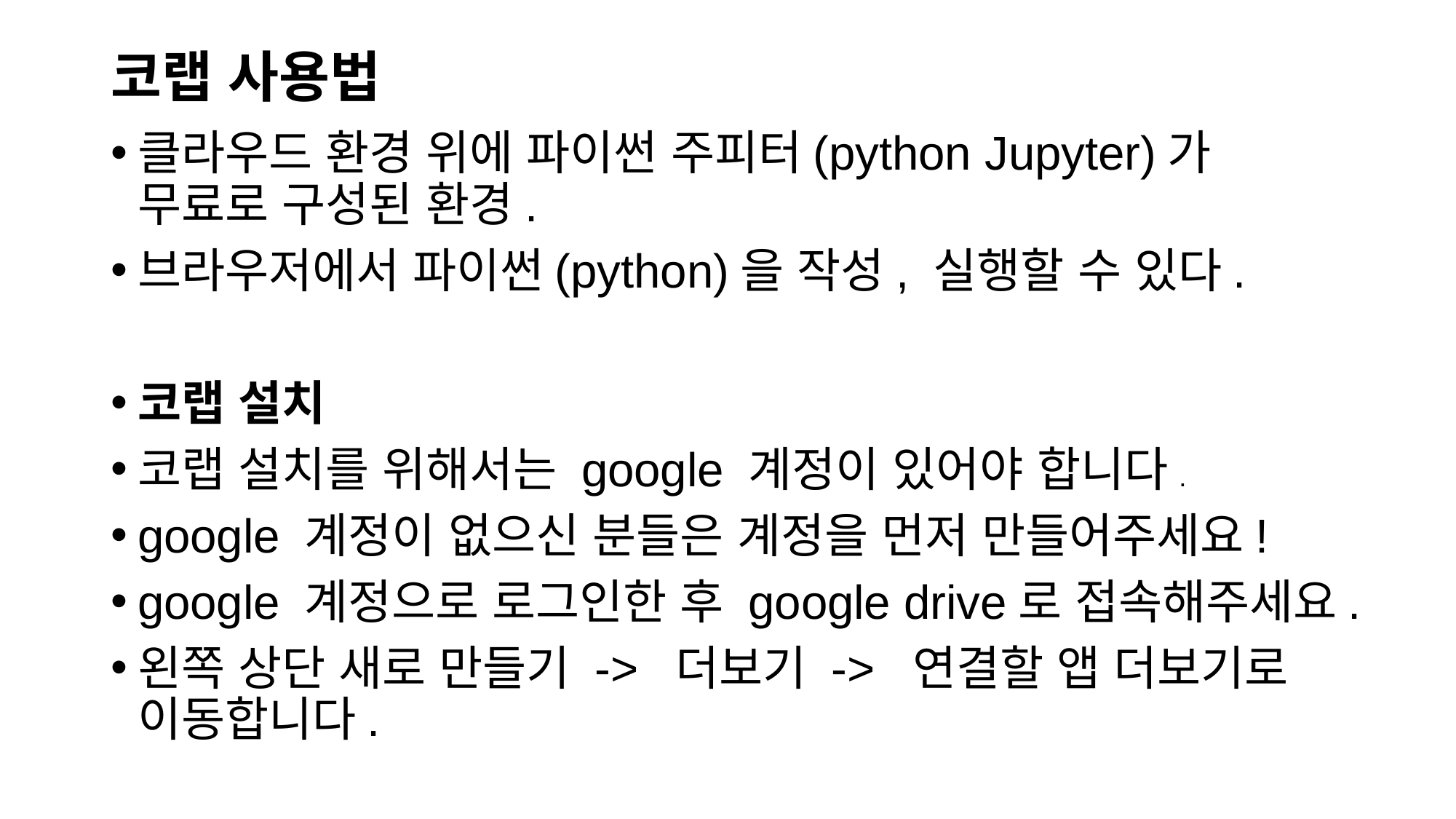

# 코랩 사용법
클라우드 환경 위에 파이썬 주피터(python Jupyter)가 무료로 구성된 환경.
브라우저에서 파이썬(python)을 작성, 실행할 수 있다.

코랩 설치
코랩 설치를 위해서는 google 계정이 있어야 합니다.
google 계정이 없으신 분들은 계정을 먼저 만들어주세요!
google 계정으로 로그인한 후 google drive로 접속해주세요.
왼쪽 상단 새로 만들기 ->  더보기 ->  연결할 앱 더보기로 이동합니다.